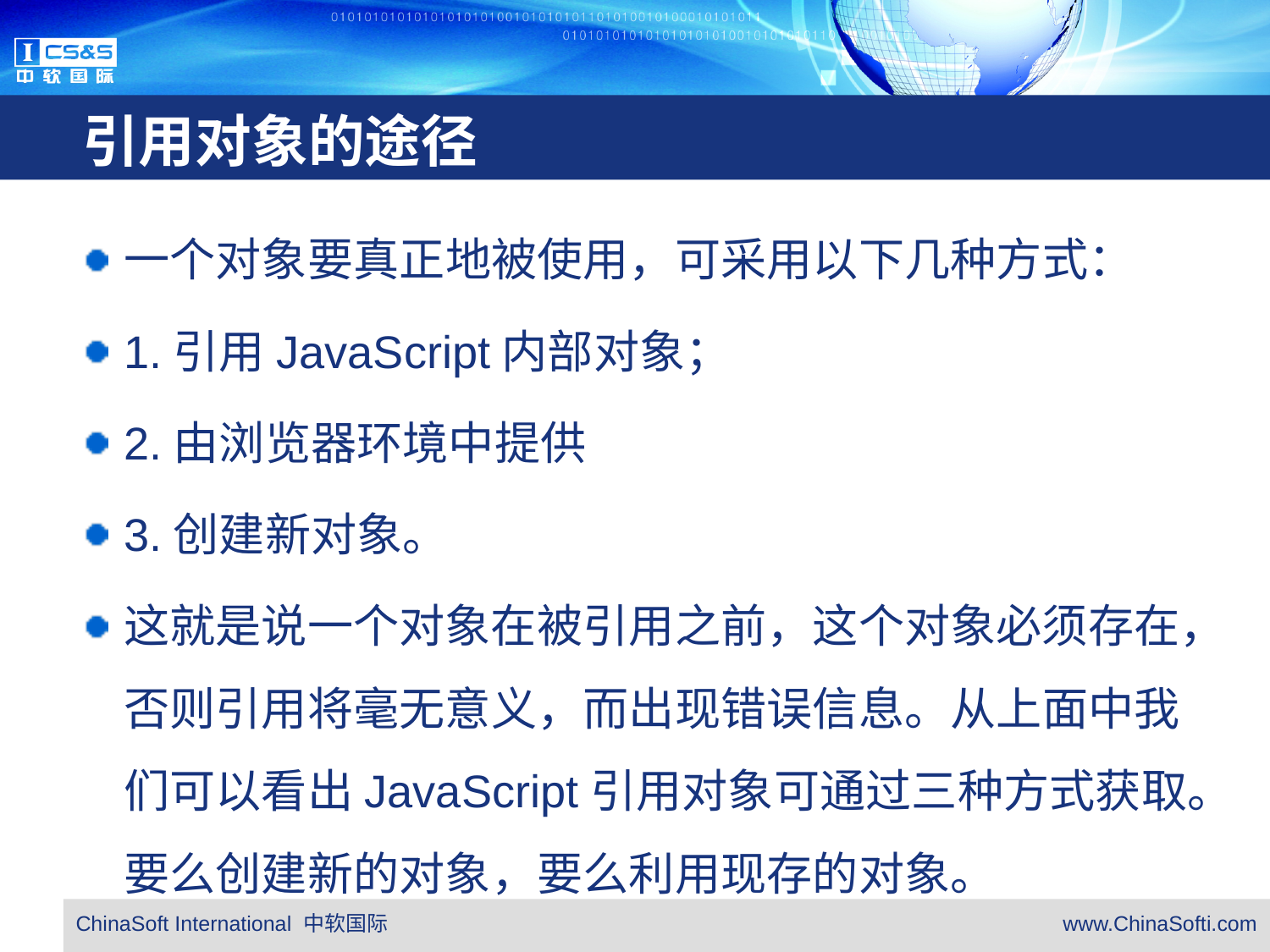

# 引用对象的途径
一个对象要真正地被使用，可采用以下几种方式：
1.引用JavaScript内部对象；
2.由浏览器环境中提供
3.创建新对象。
这就是说一个对象在被引用之前，这个对象必须存在，否则引用将毫无意义，而出现错误信息。从上面中我们可以看出JavaScript引用对象可通过三种方式获取。要么创建新的对象，要么利用现存的对象。